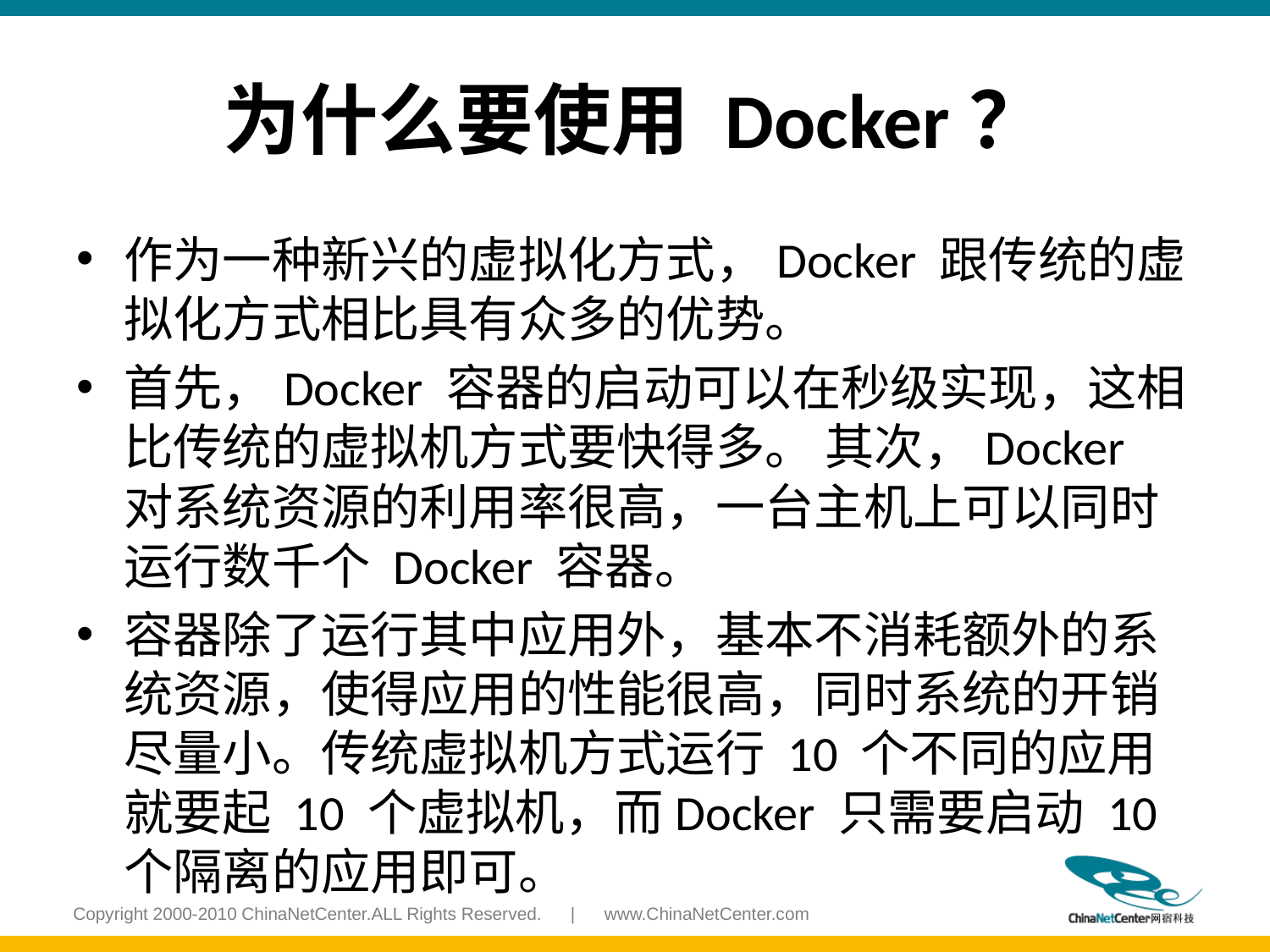

# 为什么要使用 Docker？
作为一种新兴的虚拟化方式，Docker 跟传统的虚拟化方式相比具有众多的优势。
首先，Docker 容器的启动可以在秒级实现，这相比传统的虚拟机方式要快得多。 其次，Docker 对系统资源的利用率很高，一台主机上可以同时运行数千个 Docker 容器。
容器除了运行其中应用外，基本不消耗额外的系统资源，使得应用的性能很高，同时系统的开销尽量小。传统虚拟机方式运行 10 个不同的应用就要起 10 个虚拟机，而Docker 只需要启动 10 个隔离的应用即可。